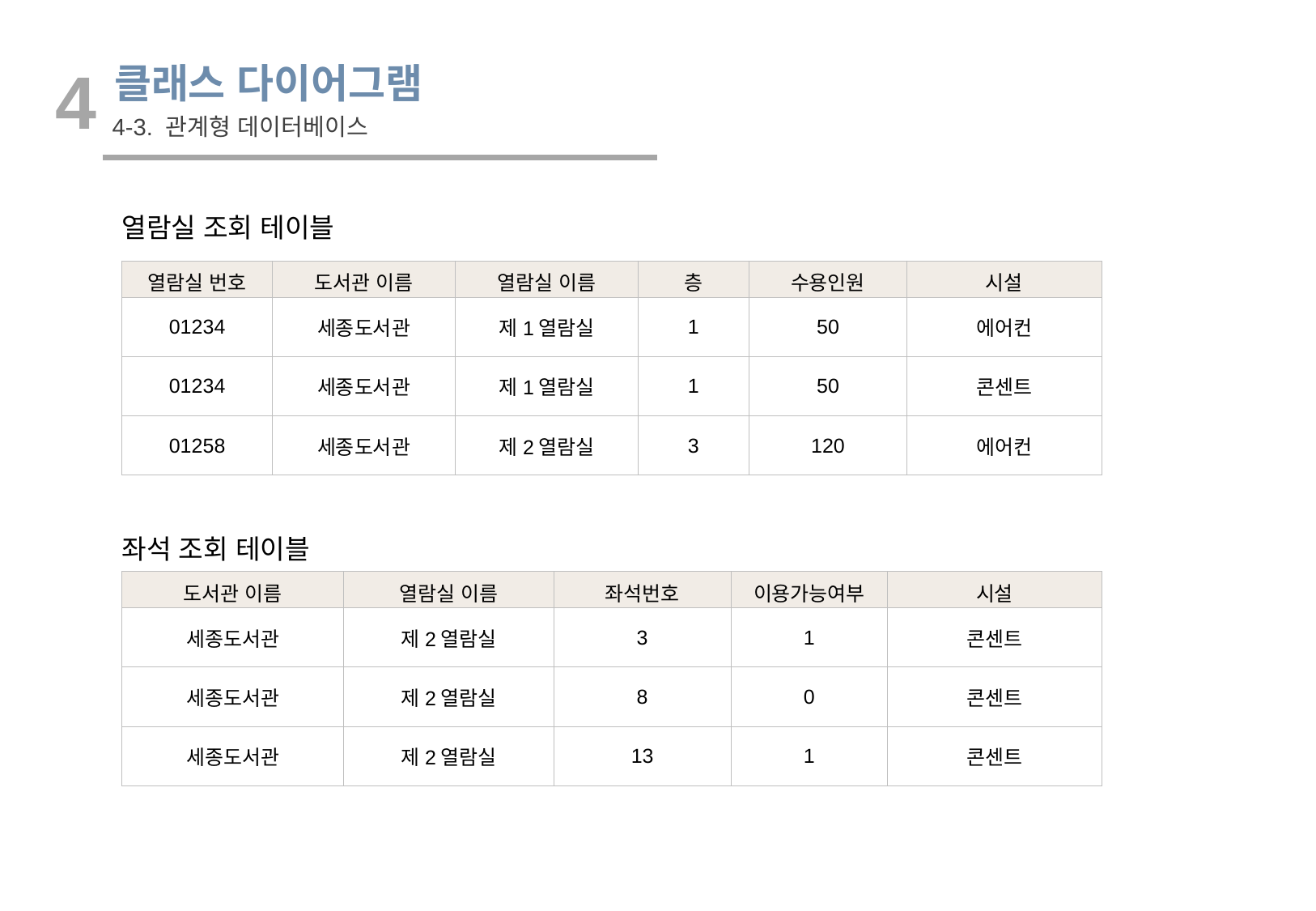

4
클래스 다이어그램
4-3. 관계형 데이터베이스
열람실 조회 테이블
| 열람실 번호 | 도서관 이름 | 열람실 이름 | 층 | 수용인원 | 시설 |
| --- | --- | --- | --- | --- | --- |
| 01234 | 세종도서관 | 제1열람실 | 1 | 50 | 에어컨 |
| 01234 | 세종도서관 | 제1열람실 | 1 | 50 | 콘센트 |
| 01258 | 세종도서관 | 제2열람실 | 3 | 120 | 에어컨 |
좌석 조회 테이블
| 도서관 이름 | 열람실 이름 | 좌석번호 | 이용가능여부 | 시설 |
| --- | --- | --- | --- | --- |
| 세종도서관 | 제2열람실 | 3 | 1 | 콘센트 |
| 세종도서관 | 제2열람실 | 8 | 0 | 콘센트 |
| 세종도서관 | 제2열람실 | 13 | 1 | 콘센트 |